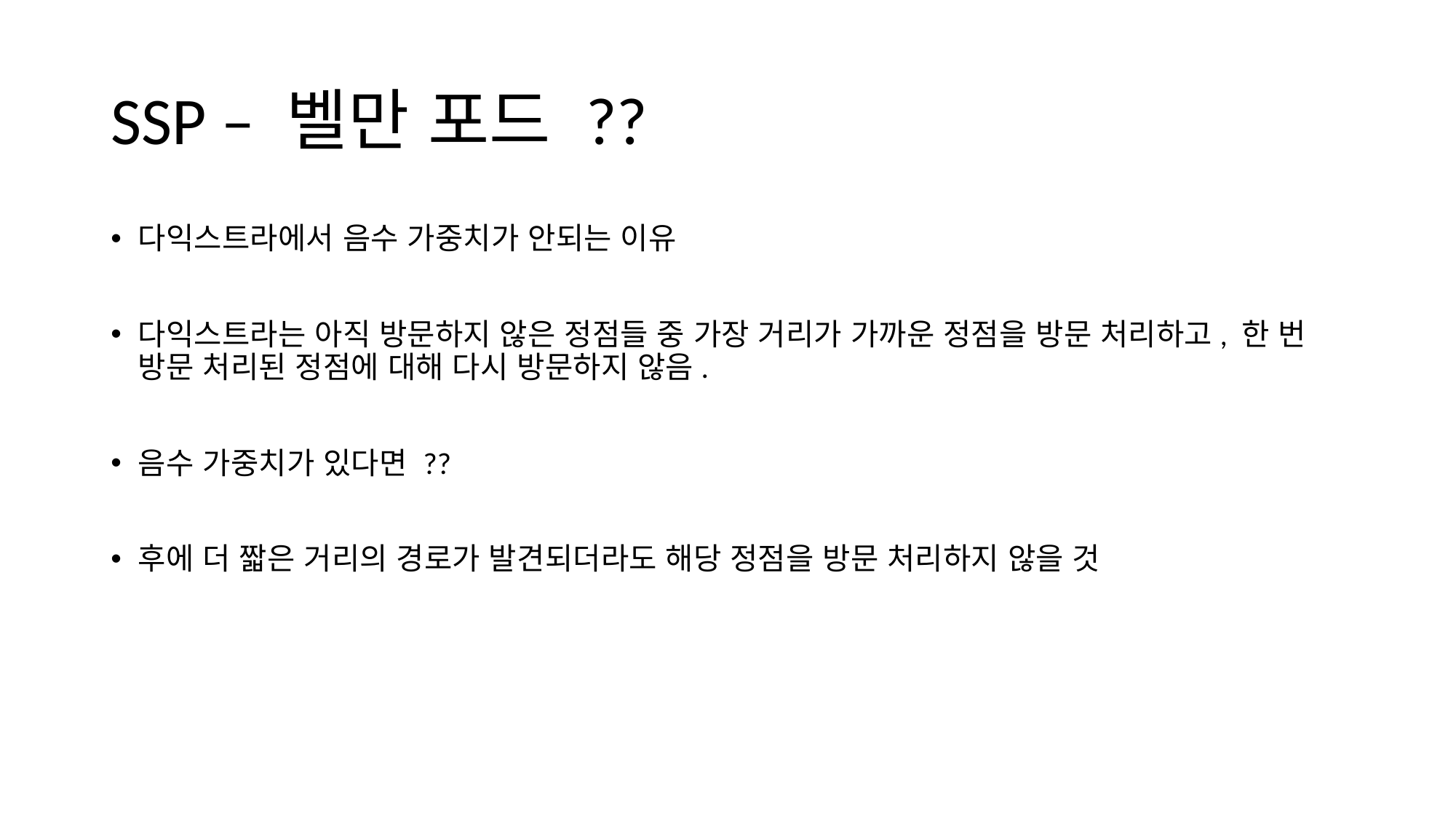

# SSP – 벨만 포드 ??
다익스트라에서 음수 가중치가 안되는 이유

다익스트라는 아직 방문하지 않은 정점들 중 가장 거리가 가까운 정점을 방문 처리하고, 한 번 방문 처리된 정점에 대해 다시 방문하지 않음.

음수 가중치가 있다면 ??

후에 더 짧은 거리의 경로가 발견되더라도 해당 정점을 방문 처리하지 않을 것